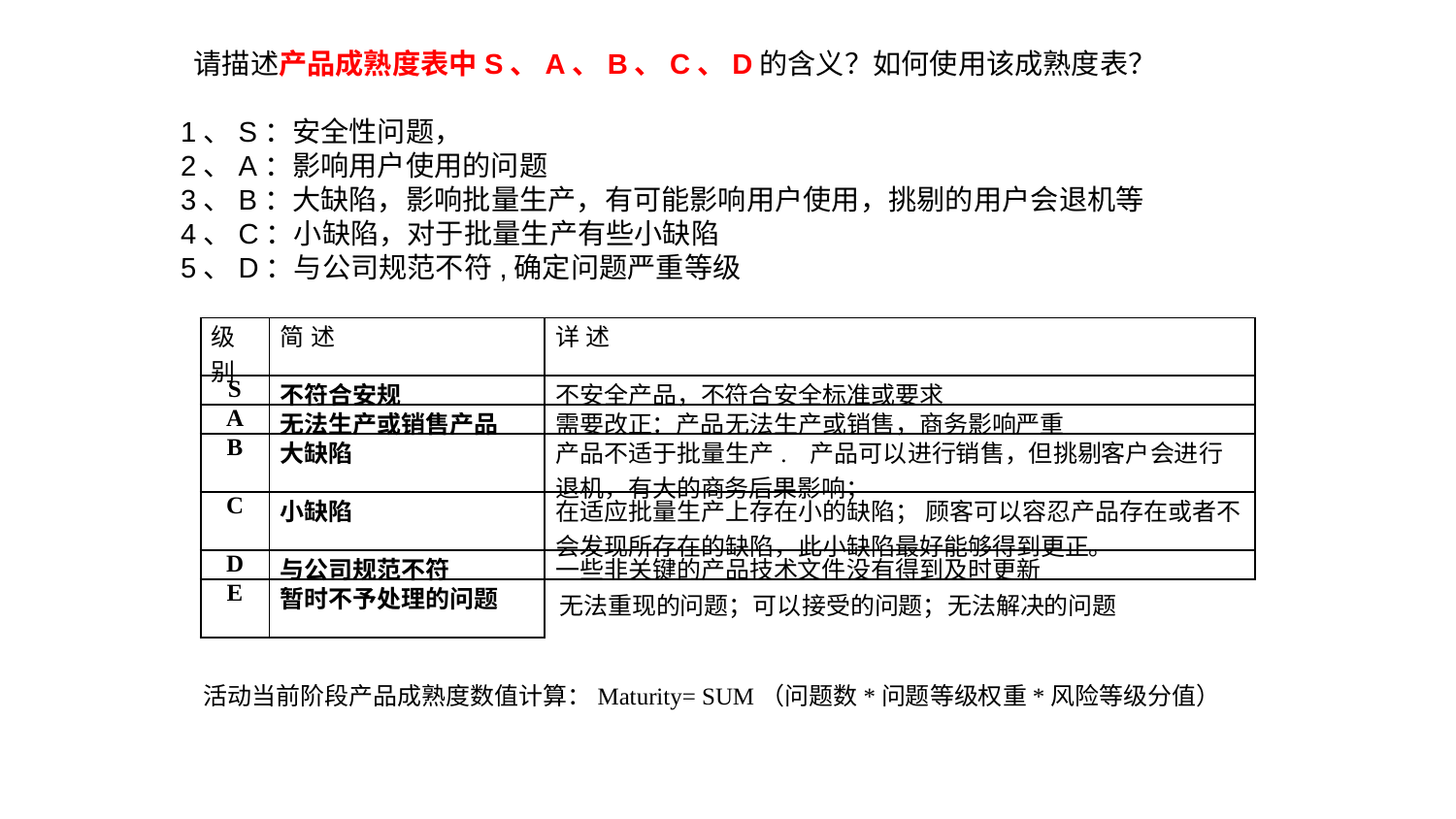

请描述产品成熟度表中S、A、B、C、D的含义？如何使用该成熟度表？

1、S：安全性问题，
2、A：影响用户使用的问题
3、B：大缺陷，影响批量生产，有可能影响用户使用，挑剔的用户会退机等
4、C：小缺陷，对于批量生产有些小缺陷
5、D：与公司规范不符,确定问题严重等级
| 级别 | 简 述 | 详 述 |
| --- | --- | --- |
| S | 不符合安规 | 不安全产品，不符合安全标准或要求 |
| A | 无法生产或销售产品 | 需要改正：产品无法生产或销售，商务影响严重 |
| B | 大缺陷 | 产品不适于批量生产. 产品可以进行销售，但挑剔客户会进行退机，有大的商务后果影响； |
| C | 小缺陷 | 在适应批量生产上存在小的缺陷； 顾客可以容忍产品存在或者不会发现所存在的缺陷，此小缺陷最好能够得到更正。 |
| D | 与公司规范不符 | 一些非关键的产品技术文件没有得到及时更新 |
| E | 暂时不予处理的问题 | 无法重现的问题；可以接受的问题；无法解决的问题 |
活动当前阶段产品成熟度数值计算：Maturity= SUM（问题数*问题等级权重*风险等级分值）